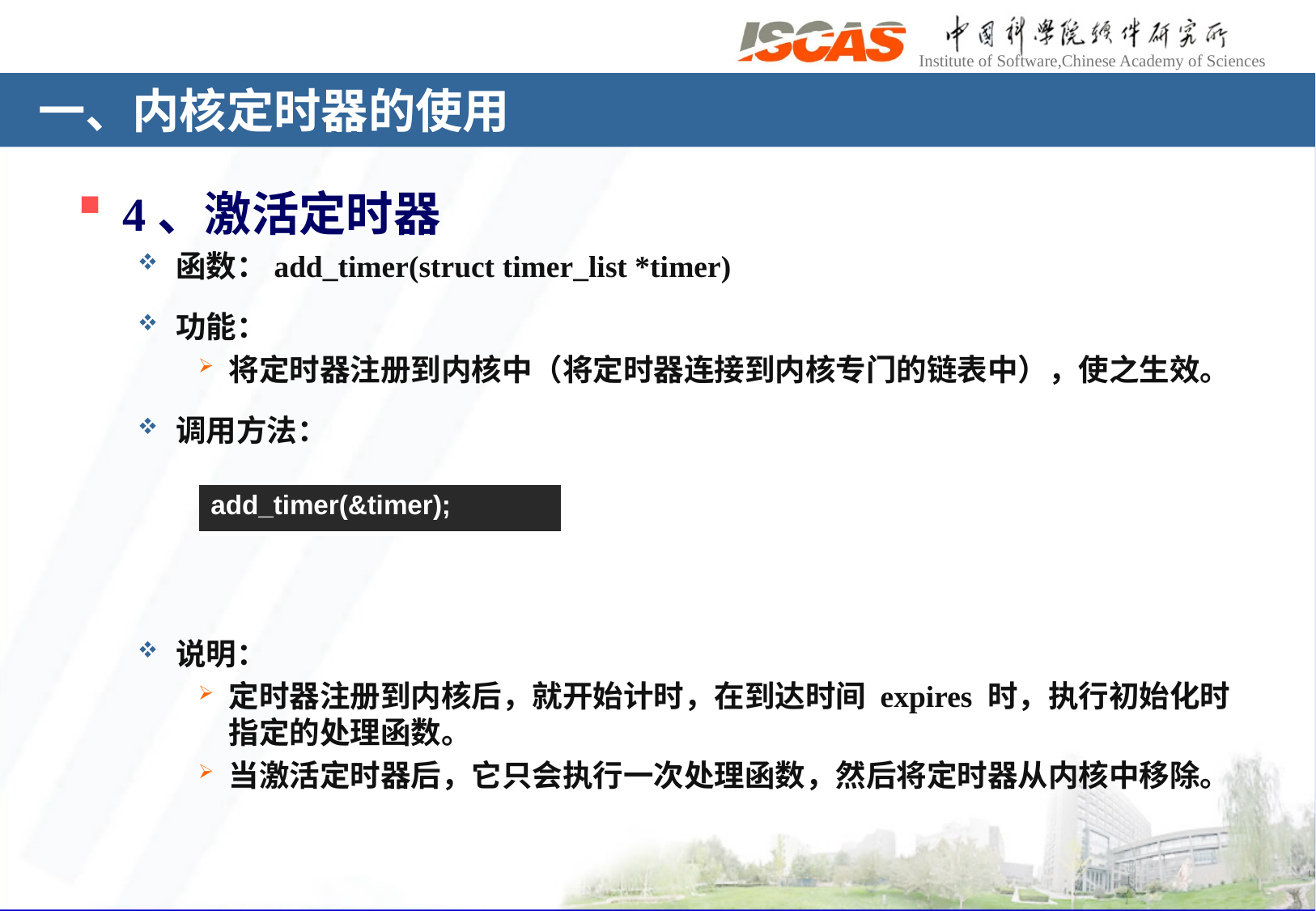

# 一、内核定时器的使用
4、激活定时器
函数：add_timer(struct timer_list *timer)
功能：
将定时器注册到内核中（将定时器连接到内核专门的链表中），使之生效。
调用方法：

说明：
定时器注册到内核后，就开始计时，在到达时间 expires 时，执行初始化时指定的处理函数。
当激活定时器后，它只会执行一次处理函数，然后将定时器从内核中移除。
| add\_timer(&timer); |
| --- |